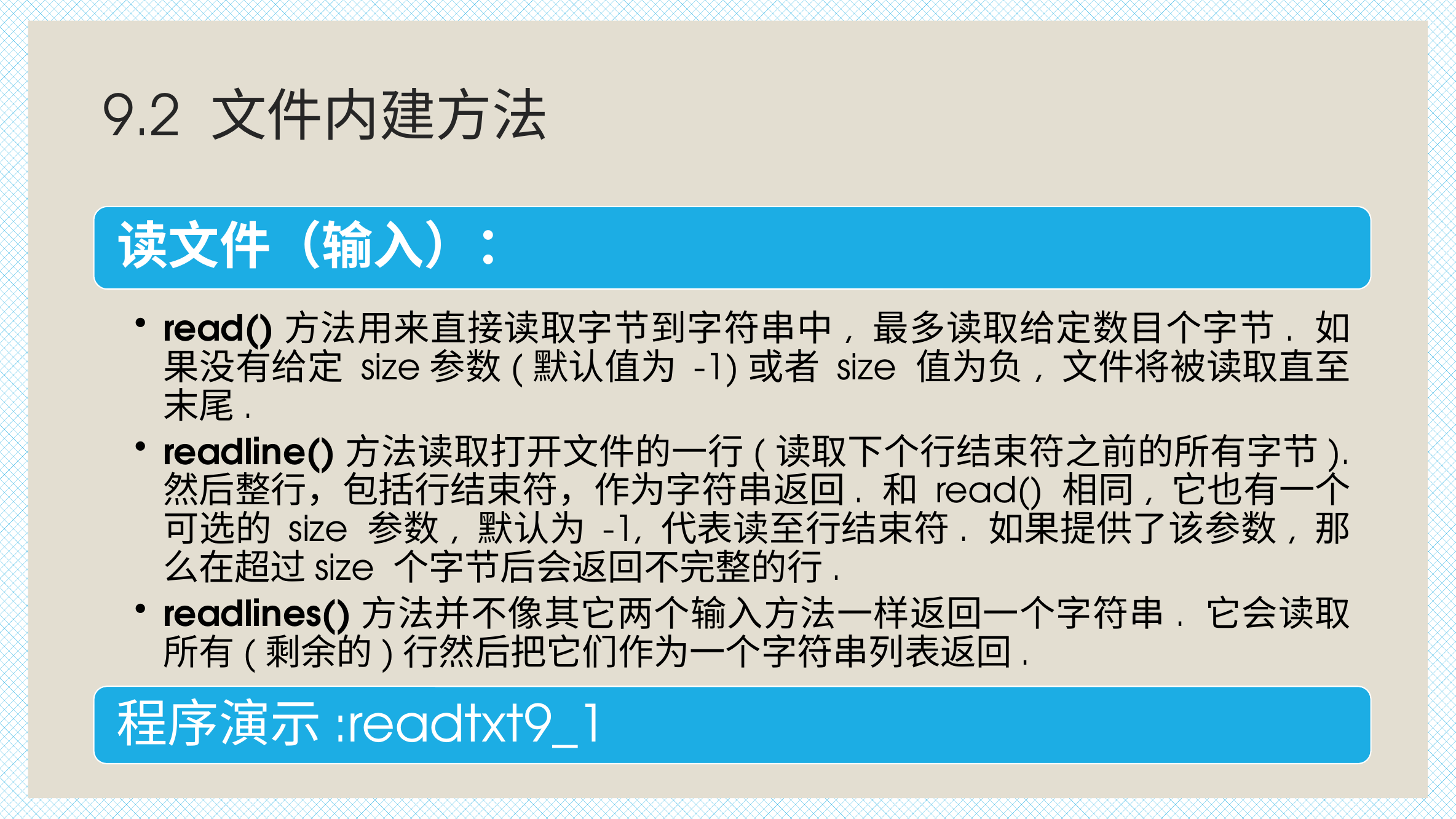

# 9.2 文件内建方法
读文件（输入）：
read()方法用来直接读取字节到字符串中, 最多读取给定数目个字节. 如果没有给定 size参数(默认值为 -1)或者 size 值为负, 文件将被读取直至末尾.
readline()方法读取打开文件的一行(读取下个行结束符之前的所有字节). 然后整行，包括行结束符，作为字符串返回. 和 read() 相同, 它也有一个可选的 size 参数, 默认为 -1, 代表读至行结束符. 如果提供了该参数, 那么在超过size 个字节后会返回不完整的行.
readlines()方法并不像其它两个输入方法一样返回一个字符串. 它会读取所有(剩余的)行然后把它们作为一个字符串列表返回.
程序演示:readtxt9_1